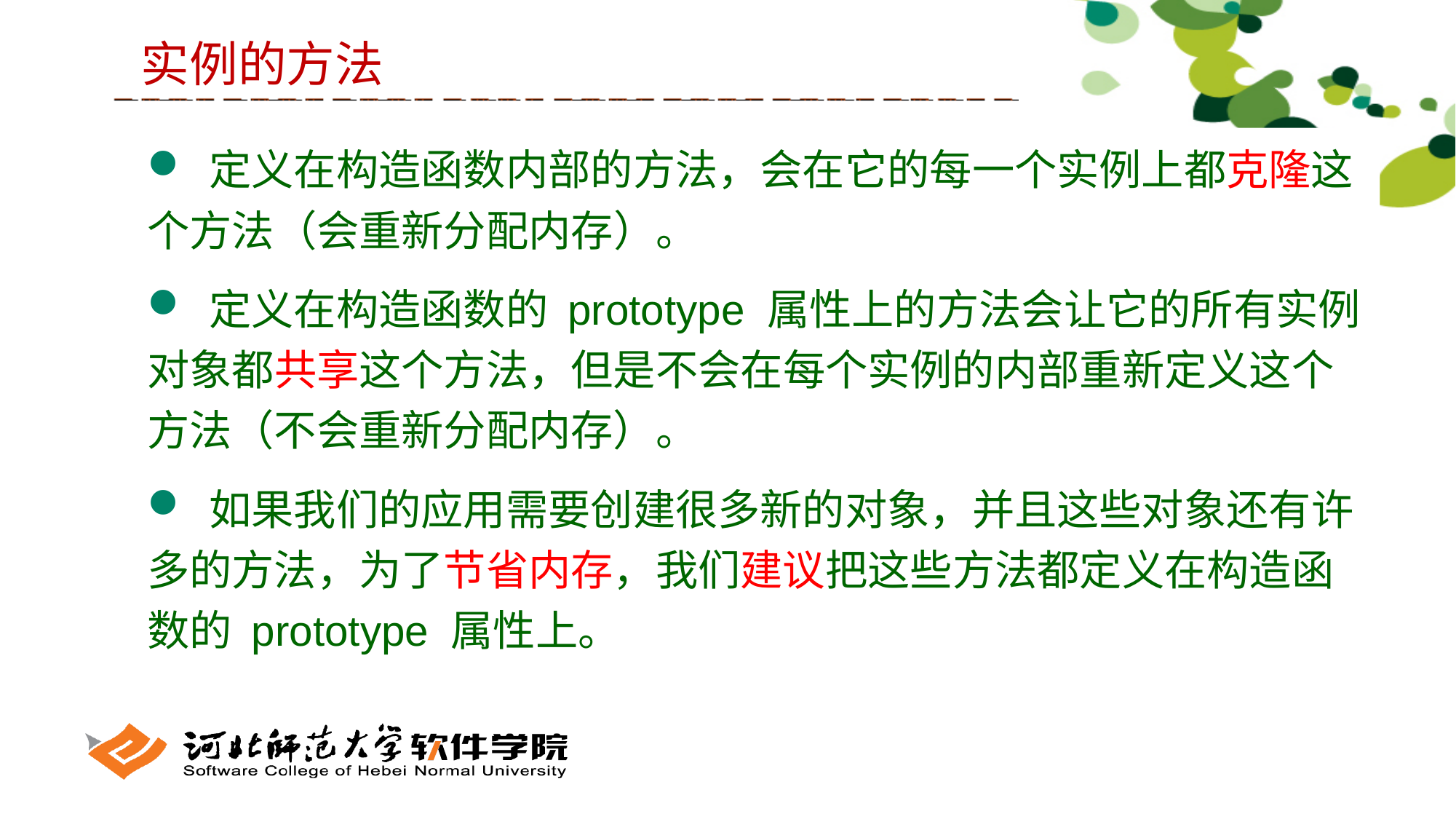

实例的方法
 定义在构造函数内部的方法，会在它的每一个实例上都克隆这个方法（会重新分配内存）。
 定义在构造函数的 prototype 属性上的方法会让它的所有实例对象都共享这个方法，但是不会在每个实例的内部重新定义这个方法（不会重新分配内存）。
 如果我们的应用需要创建很多新的对象，并且这些对象还有许多的方法，为了节省内存，我们建议把这些方法都定义在构造函数的 prototype 属性上。